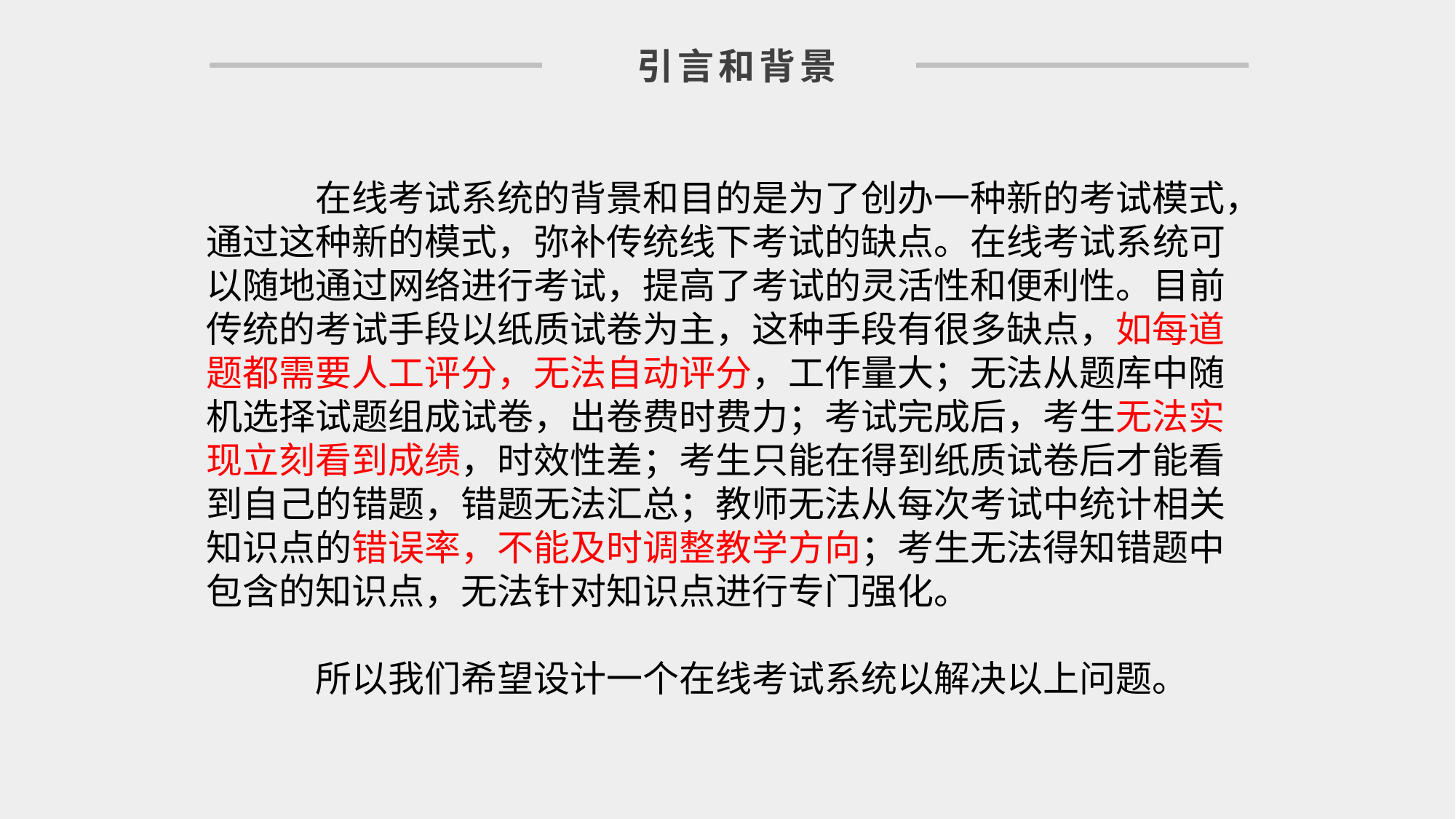

引言和背景
	在线考试系统的背景和目的是为了创办一种新的考试模式，通过这种新的模式，弥补传统线下考试的缺点。在线考试系统可以随地通过网络进行考试，提高了考试的灵活性和便利性。目前传统的考试手段以纸质试卷为主，这种手段有很多缺点，如每道题都需要人工评分，无法自动评分，工作量大；无法从题库中随机选择试题组成试卷，出卷费时费力；考试完成后，考生无法实现立刻看到成绩，时效性差；考生只能在得到纸质试卷后才能看到自己的错题，错题无法汇总；教师无法从每次考试中统计相关知识点的错误率，不能及时调整教学方向；考生无法得知错题中包含的知识点，无法针对知识点进行专门强化。

	所以我们希望设计一个在线考试系统以解决以上问题。